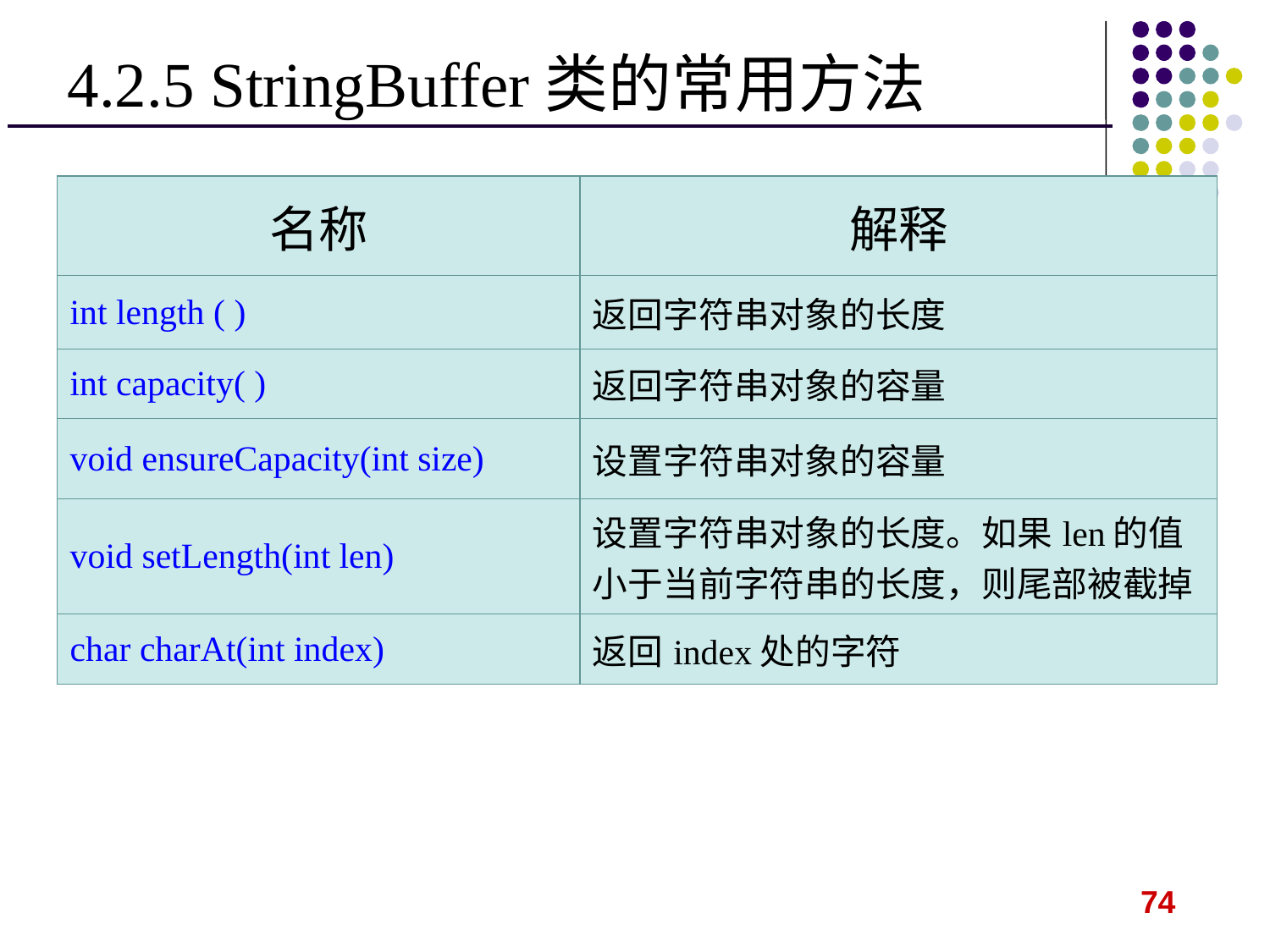

4.2.5 StringBuffer类的常用方法
| 名称 | 解释 |
| --- | --- |
| int length ( ) | 返回字符串对象的长度 |
| int capacity( ) | 返回字符串对象的容量 |
| void ensureCapacity(int size) | 设置字符串对象的容量 |
| void setLength(int len) | 设置字符串对象的长度。如果len的值小于当前字符串的长度，则尾部被截掉 |
| char charAt(int index) | 返回index处的字符 |